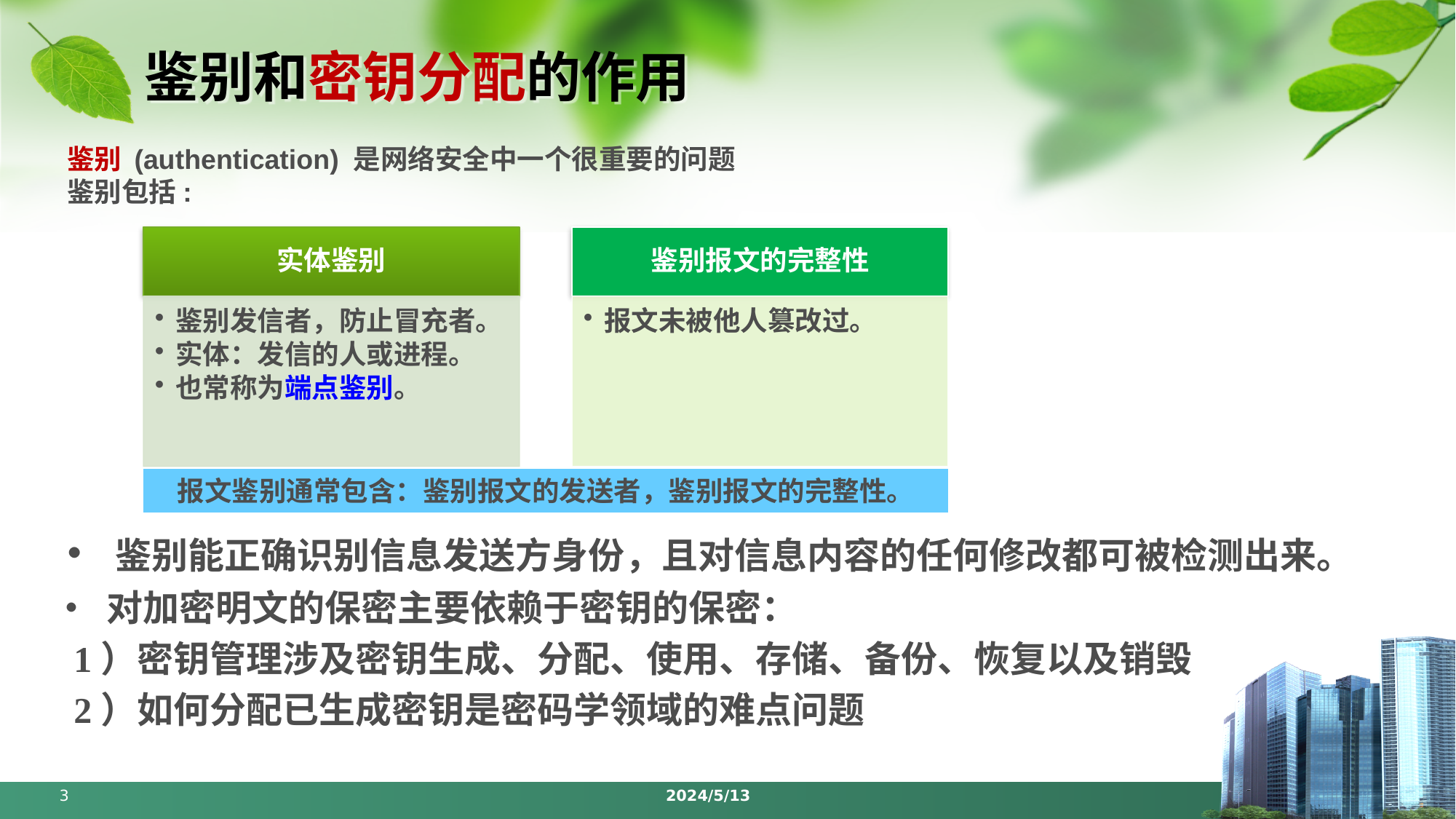

# 鉴别和密钥分配的作用
鉴别 (authentication) 是网络安全中一个很重要的问题
鉴别包括:

实体鉴别
鉴别发信者，防止冒充者。
实体：发信的人或进程。
也常称为端点鉴别。
鉴别报文的完整性
报文未被他人篡改过。
报文鉴别通常包含：鉴别报文的发送者，鉴别报文的完整性。
• 鉴别能正确识别信息发送方身份，且对信息内容的任何修改都可被检测出来。
• 对加密明文的保密主要依赖于密钥的保密：
  1）密钥管理涉及密钥生成、分配、使用、存储、备份、恢复以及销毁
  2）如何分配已生成密钥是密码学领域的难点问题
3
2024/5/13